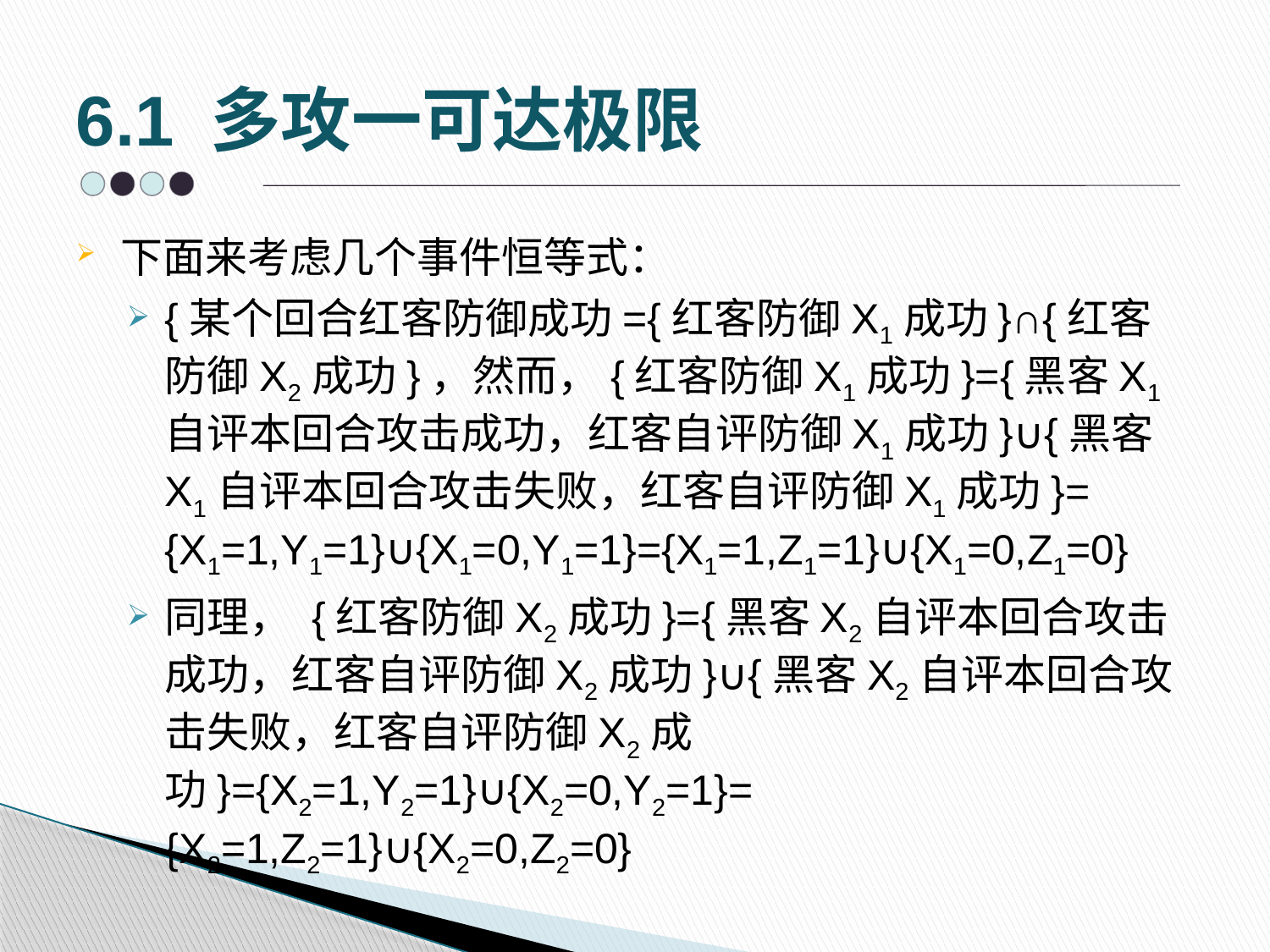

# 6.1 多攻一可达极限

下面来考虑几个事件恒等式：
{某个回合红客防御成功={红客防御X1成功}∩{红客防御X2成功}，然而，{红客防御X1成功}={黑客X1自评本回合攻击成功，红客自评防御X1成功}∪{黑客X1自评本回合攻击失败，红客自评防御X1成功}=        {X1=1,Y1=1}∪{X1=0,Y1=1}={X1=1,Z1=1}∪{X1=0,Z1=0}
同理， {红客防御X2成功}={黑客X2自评本回合攻击成功，红客自评防御X2成功}∪{黑客X2自评本回合攻击失败，红客自评防御X2成功}={X2=1,Y2=1}∪{X2=0,Y2=1}= {X2=1,Z2=1}∪{X2=0,Z2=0}